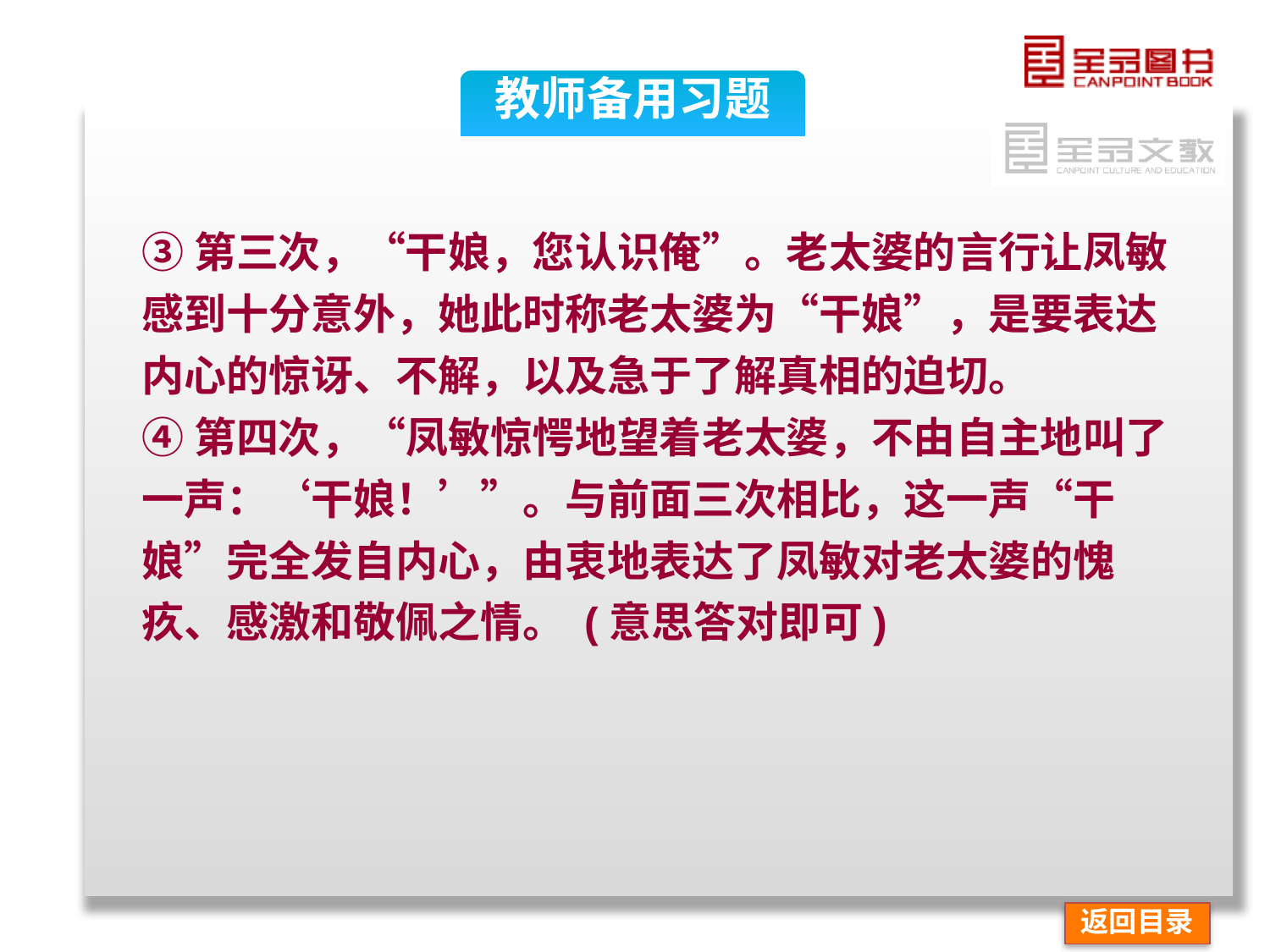

教师备用习题
③第三次，“干娘，您认识俺”。老太婆的言行让凤敏感到十分意外，她此时称老太婆为“干娘”，是要表达内心的惊讶、不解，以及急于了解真相的迫切。
④第四次，“凤敏惊愕地望着老太婆，不由自主地叫了一声：‘干娘！’”。与前面三次相比，这一声“干娘”完全发自内心，由衷地表达了凤敏对老太婆的愧疚、感激和敬佩之情。 (意思答对即可)
返回目录